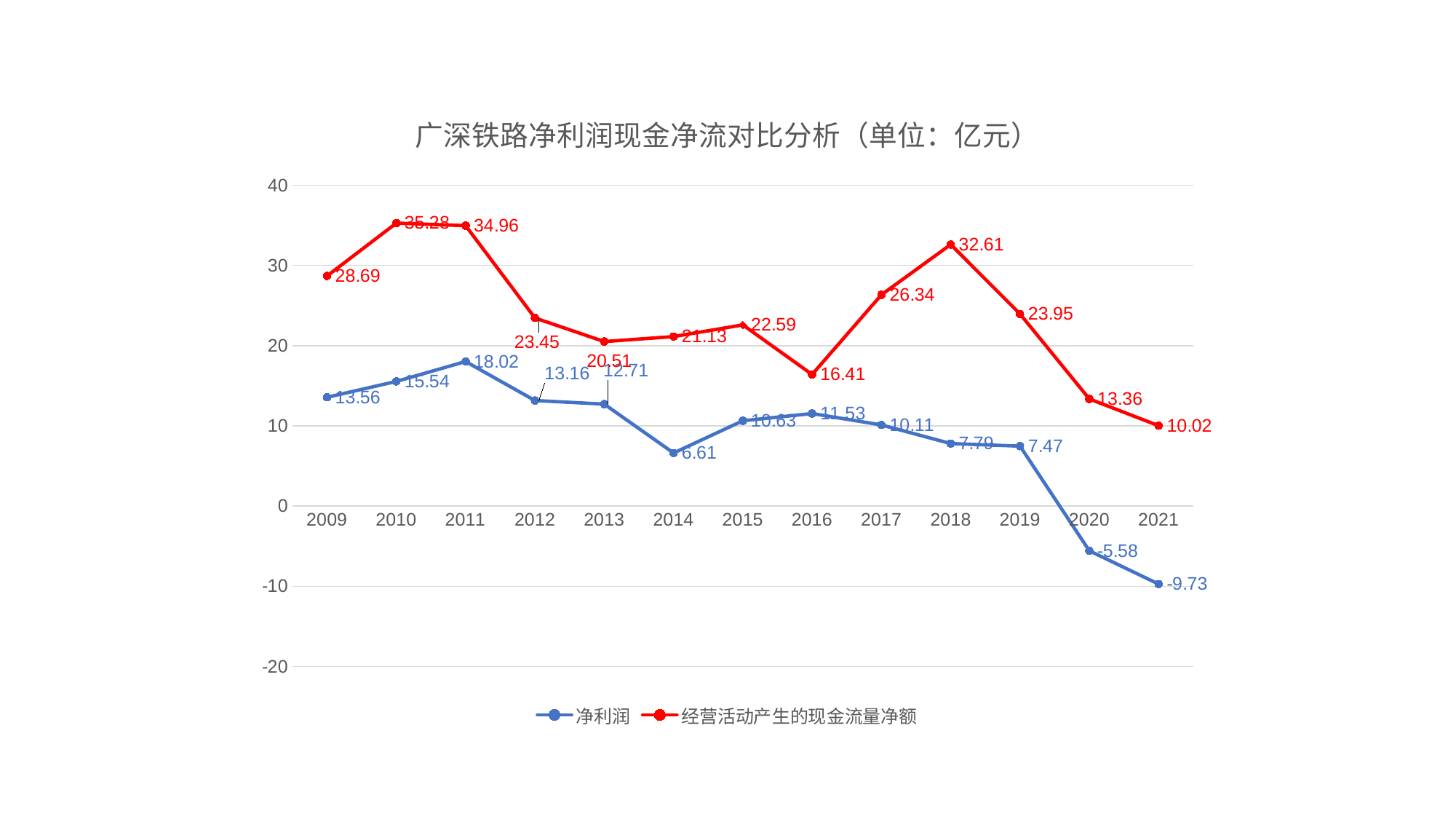

### Chart: 广深铁路净利润现金净流对比分析（单位：亿元）

| Category | 净利润 | 经营活动产生的现金流量净额 |
|---|---|---|
| 2009 | 13.56 | 28.69 |
| 2010 | 15.54 | 35.28 |
| 2011 | 18.02 | 34.96 |
| 2012 | 13.16 | 23.45 |
| 2013 | 12.71 | 20.51 |
| 2014 | 6.61 | 21.13 |
| 2015 | 10.63 | 22.59 |
| 2016 | 11.53 | 16.41 |
| 2017 | 10.11 | 26.34 |
| 2018 | 7.79 | 32.61 |
| 2019 | 7.47 | 23.95 |
| 2020 | -5.58 | 13.36 |
| 2021 | -9.73 | 10.02 |